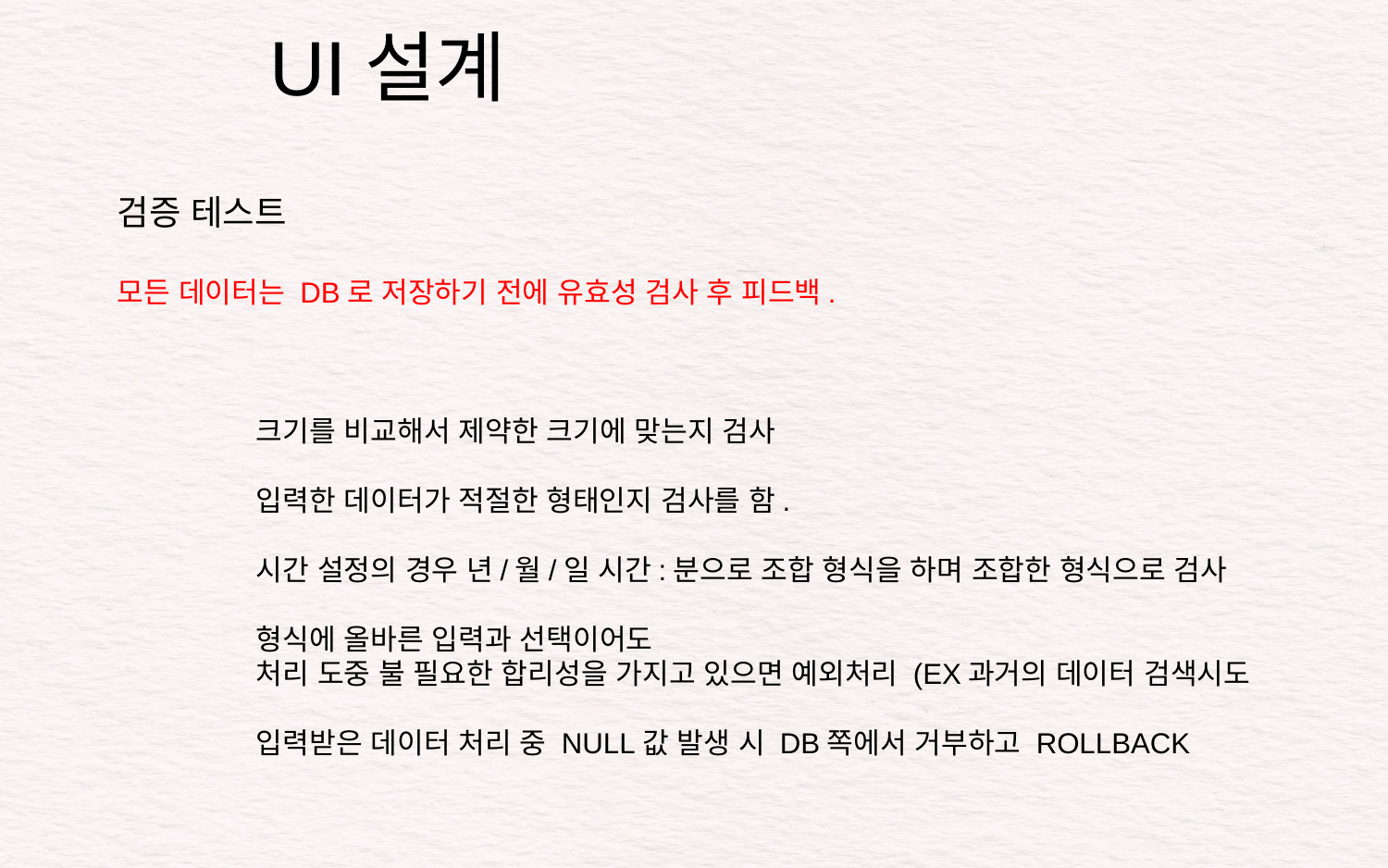

UI설계

검증 테스트

모든 데이터는 DB로 저장하기 전에 유효성 검사 후 피드백.

	크기를 비교해서 제약한 크기에 맞는지 검사

	입력한 데이터가 적절한 형태인지 검사를 함.

	시간 설정의 경우 년/월/일 시간:분으로 조합 형식을 하며 조합한 형식으로 검사

	형식에 올바른 입력과 선택이어도
	처리 도중 불 필요한 합리성을 가지고 있으면 예외처리 (EX과거의 데이터 검색시도
	입력받은 데이터 처리 중 NULL값 발생 시 DB쪽에서 거부하고 ROLLBACK